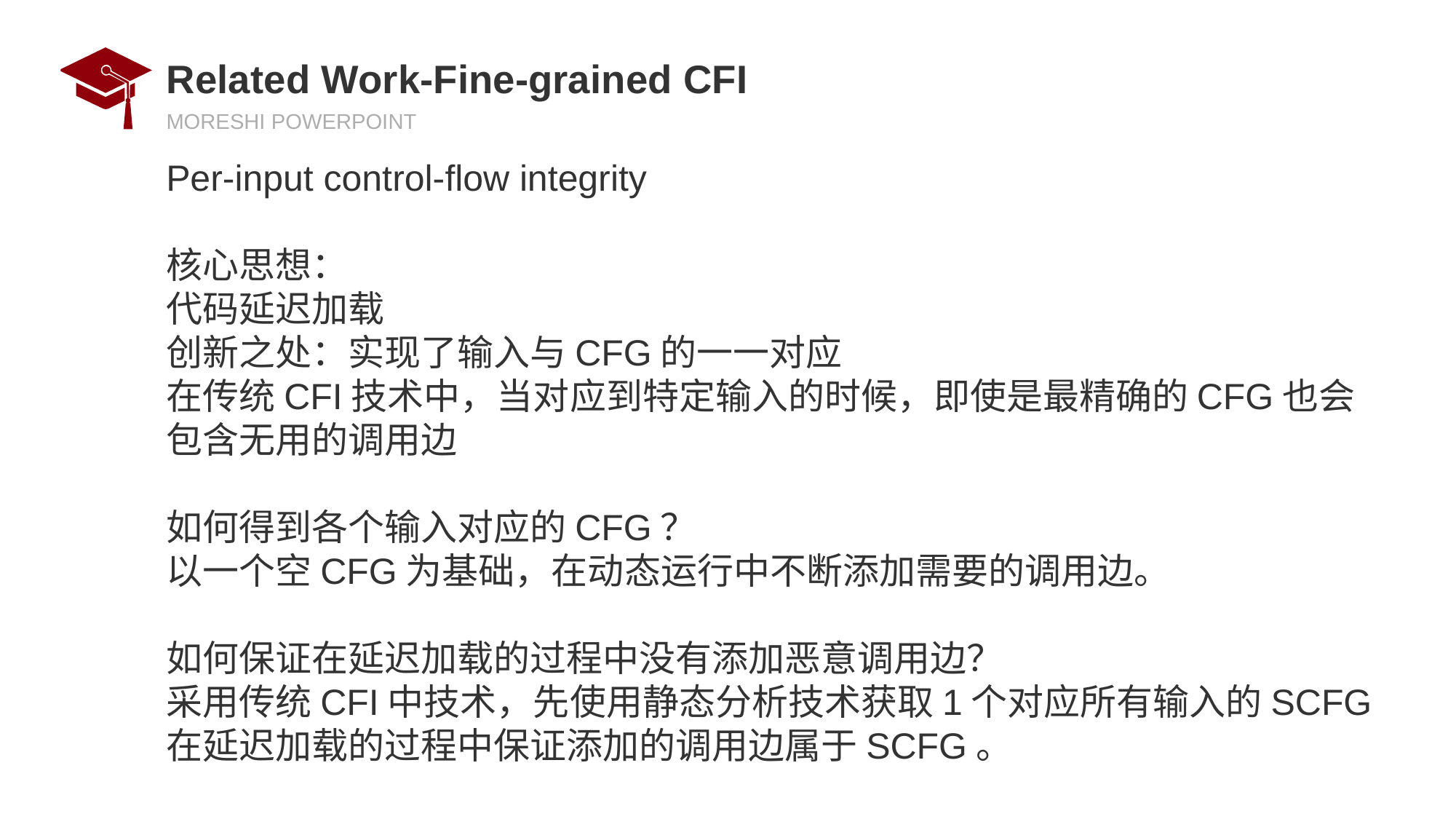

# Related Work-Fine-grained CFI
Per-input control-flow integrity

核心思想：
代码延迟加载
创新之处：实现了输入与CFG的一一对应
在传统CFI技术中，当对应到特定输入的时候，即使是最精确的CFG也会包含无用的调用边

如何得到各个输入对应的CFG？
以一个空CFG为基础，在动态运行中不断添加需要的调用边。

如何保证在延迟加载的过程中没有添加恶意调用边？
采用传统CFI中技术，先使用静态分析技术获取1个对应所有输入的SCFG
在延迟加载的过程中保证添加的调用边属于SCFG。